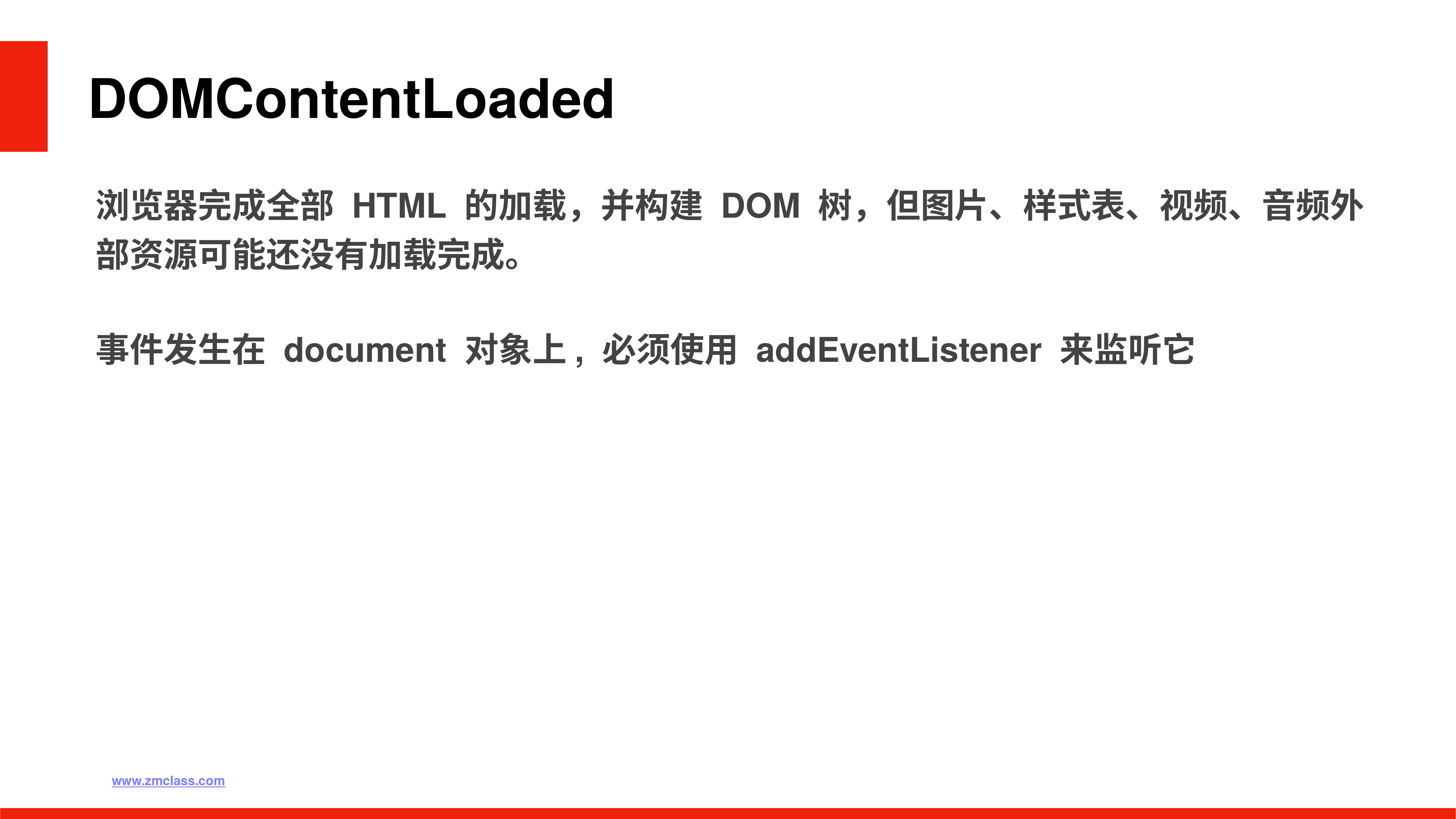

DOMContentLoaded
浏览器完成全部 HTML 的加载，并构建 DOM 树，但图片、样式表、视频、音频外部资源可能还没有加载完成。
事件发生在 document 对象上, 必须使用 addEventListener 来监听它
追梦课堂   临汾首家专业的web前端培训机构                                                          www.zmclass.com
7